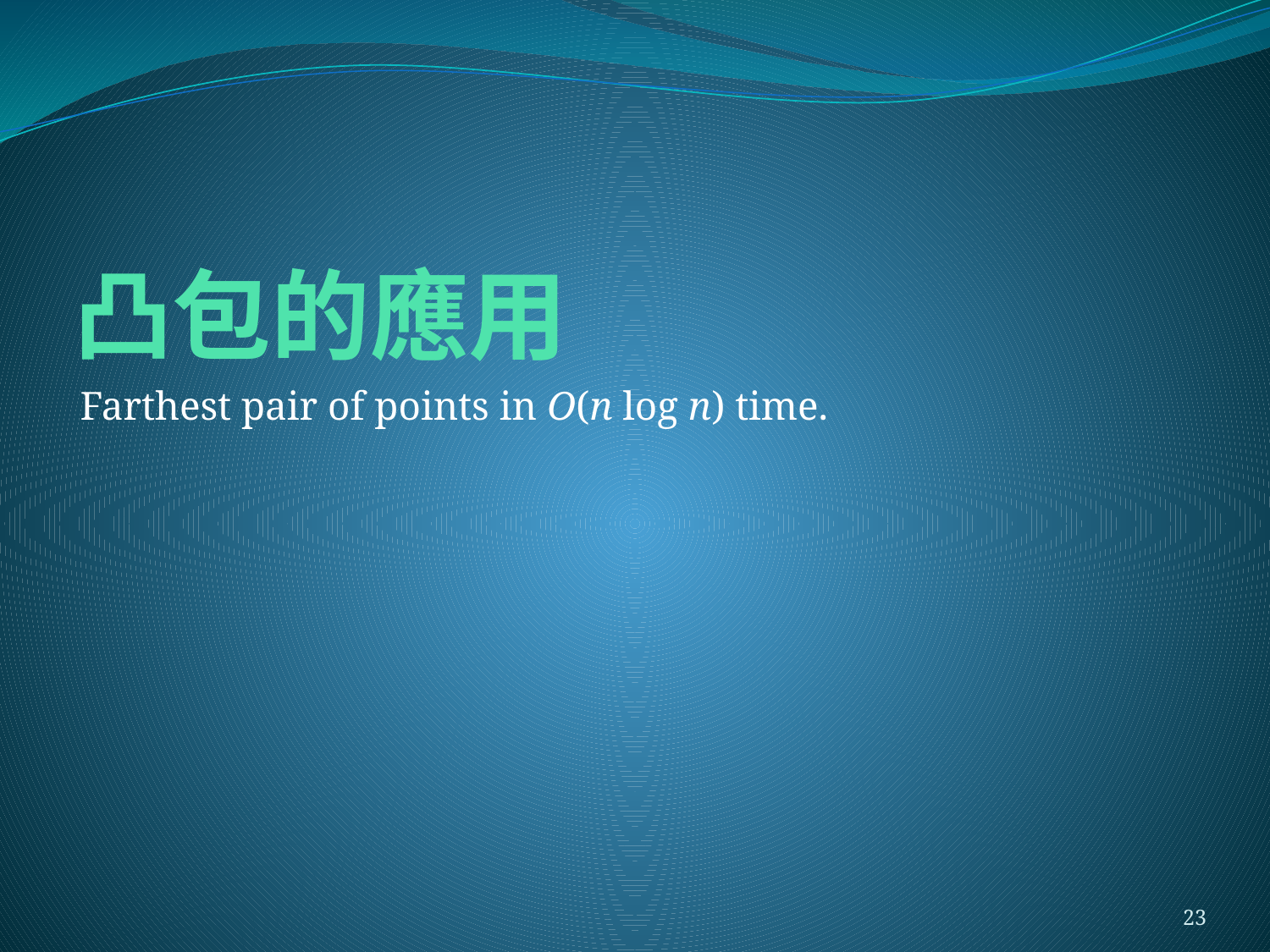

# 凸包的應用
Farthest pair of points in O(n log n) time.
23